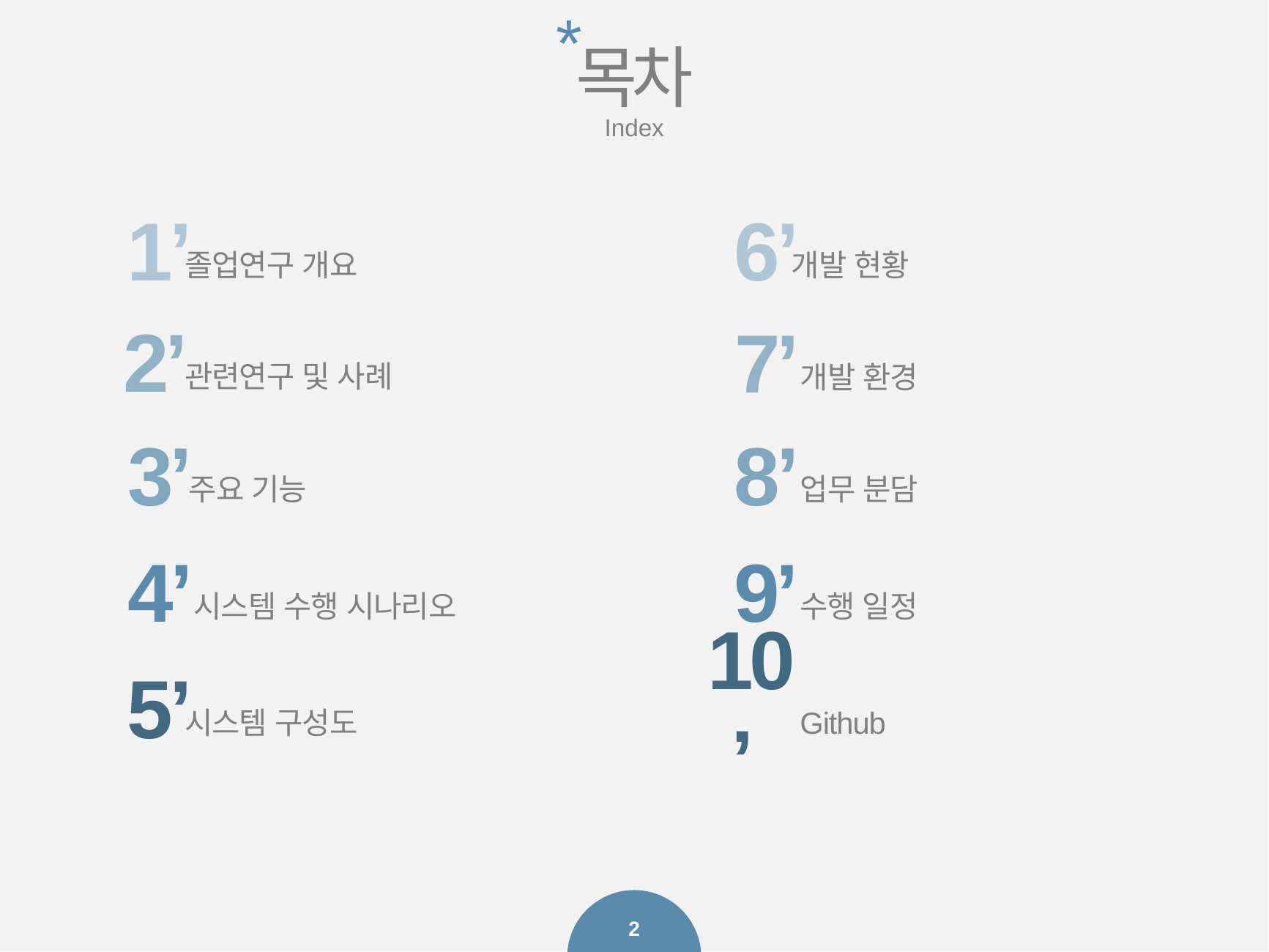

*
목차
Index
6’
1’
졸업연구 개요
개발 현황
2’
7’
관련연구 및 사례
개발 환경
8’
3’
업무 분담
주요 기능
4’
9’
시스템 수행 시나리오
수행 일정
5’
10’
시스템 구성도
Github